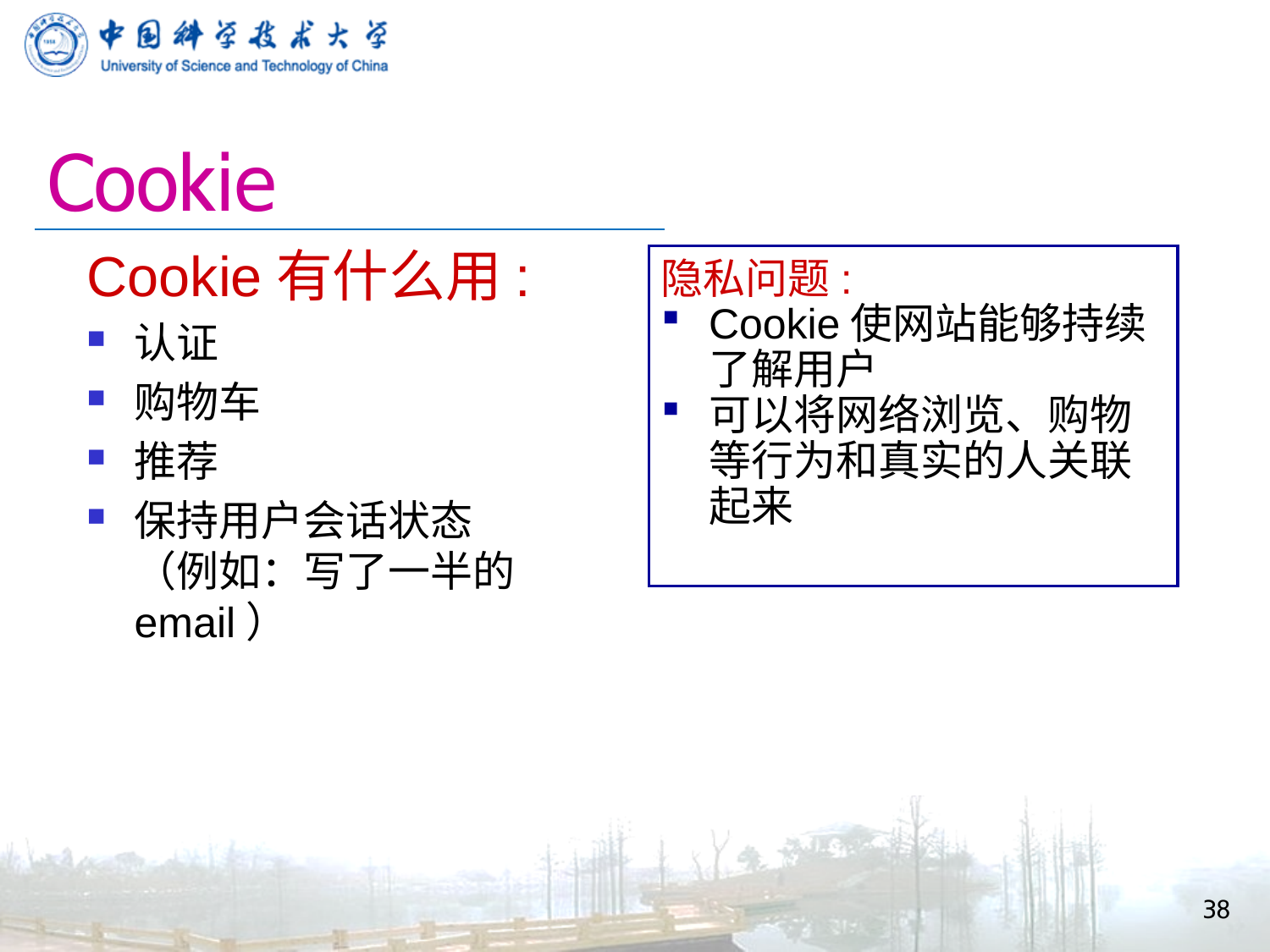

# Cookie
Cookie有什么用:
认证
购物车
推荐
保持用户会话状态
（例如：写了一半的email）
隐私问题:
Cookie使网站能够持续了解用户
可以将网络浏览、购物等行为和真实的人关联起来
38